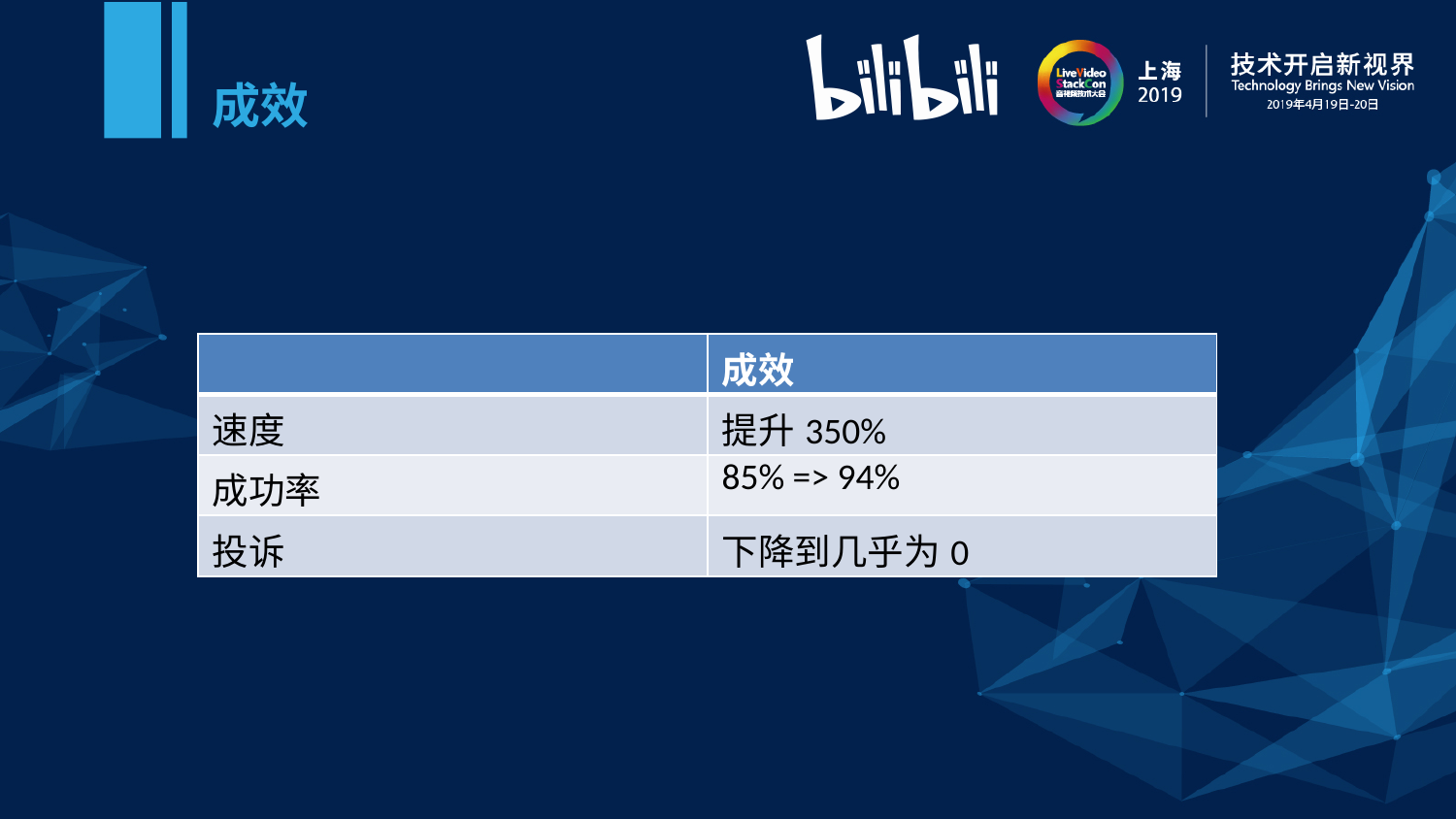

成效
|  | 成效 |
| --- | --- |
| 速度 | 提升350% |
| 成功率 | 85% => 94% |
| 投诉 | 下降到几乎为0 |